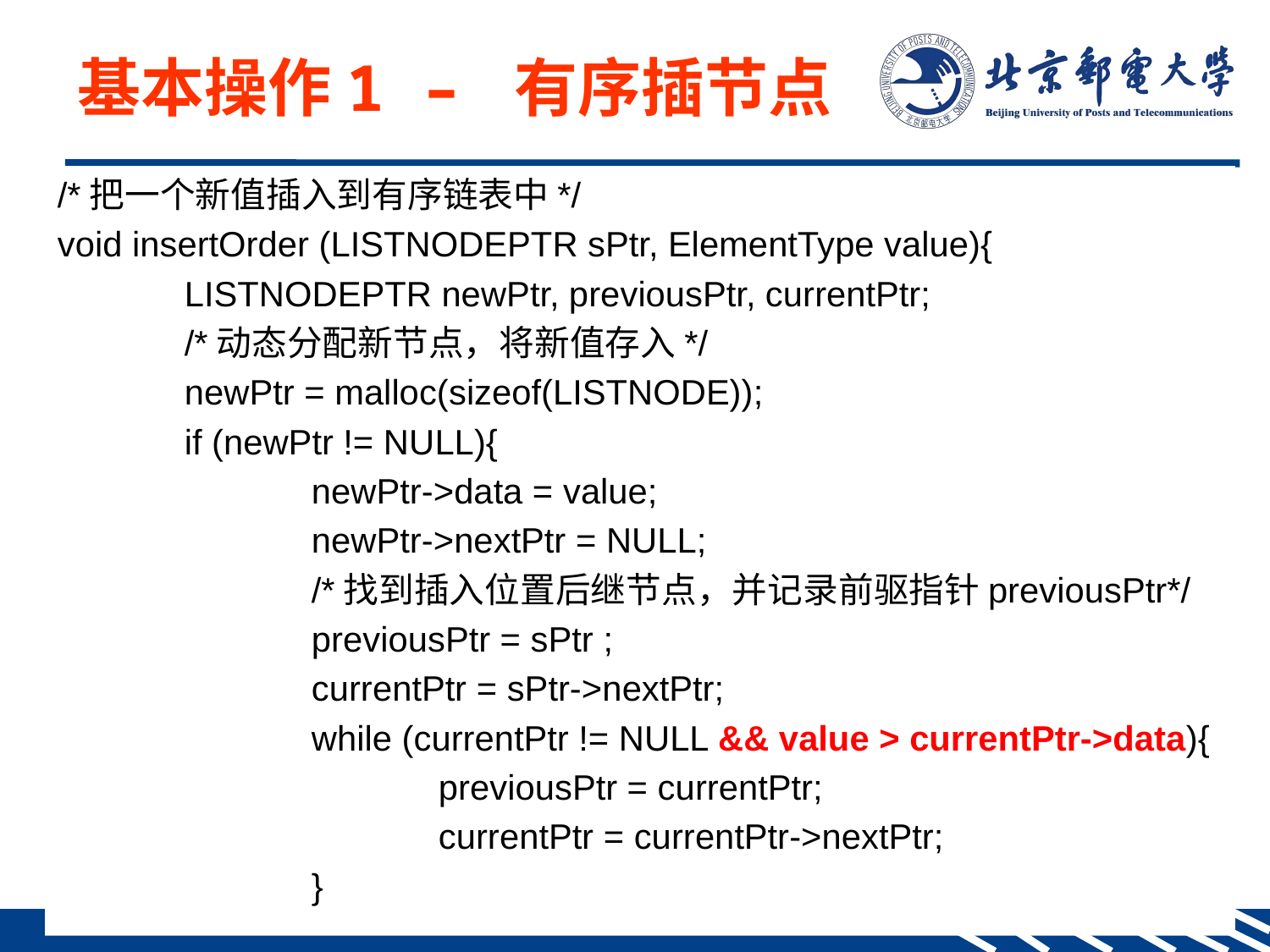

基本操作1 – 有序插节点
/*把一个新值插入到有序链表中*/
void insertOrder (LISTNODEPTR sPtr, ElementType value){
	LISTNODEPTR newPtr, previousPtr, currentPtr;
	/*动态分配新节点，将新值存入*/
	newPtr = malloc(sizeof(LISTNODE));
	if (newPtr != NULL){
		newPtr->data = value;
		newPtr->nextPtr = NULL;
		/*找到插入位置后继节点，并记录前驱指针previousPtr*/
		previousPtr = sPtr ;
		currentPtr = sPtr->nextPtr;
		while (currentPtr != NULL && value > currentPtr->data){
			previousPtr = currentPtr;
			currentPtr = currentPtr->nextPtr;
		}